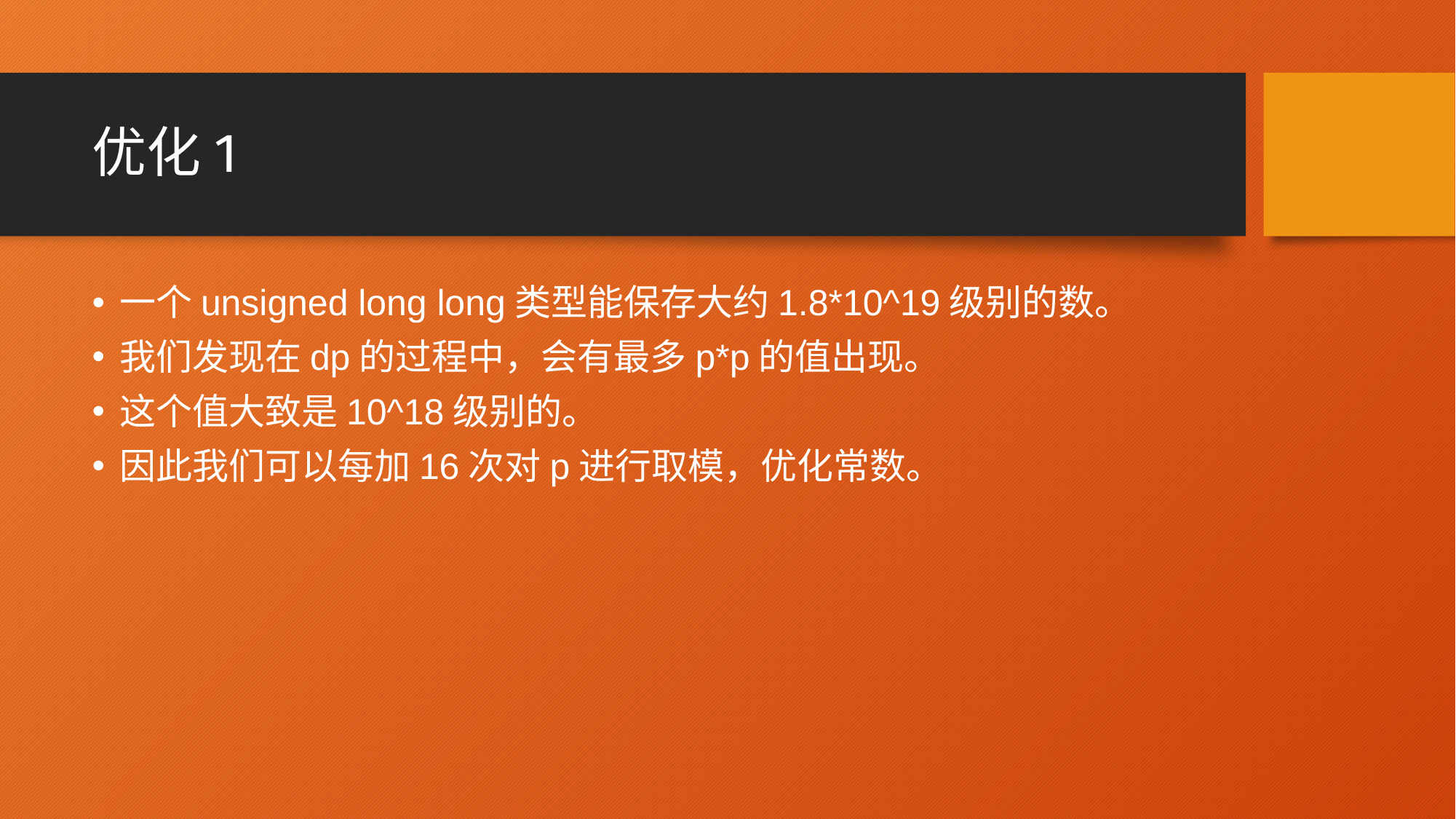

# 优化1
一个unsigned long long类型能保存大约1.8*10^19级别的数。
我们发现在dp的过程中，会有最多p*p的值出现。
这个值大致是10^18级别的。
因此我们可以每加16次对p进行取模，优化常数。